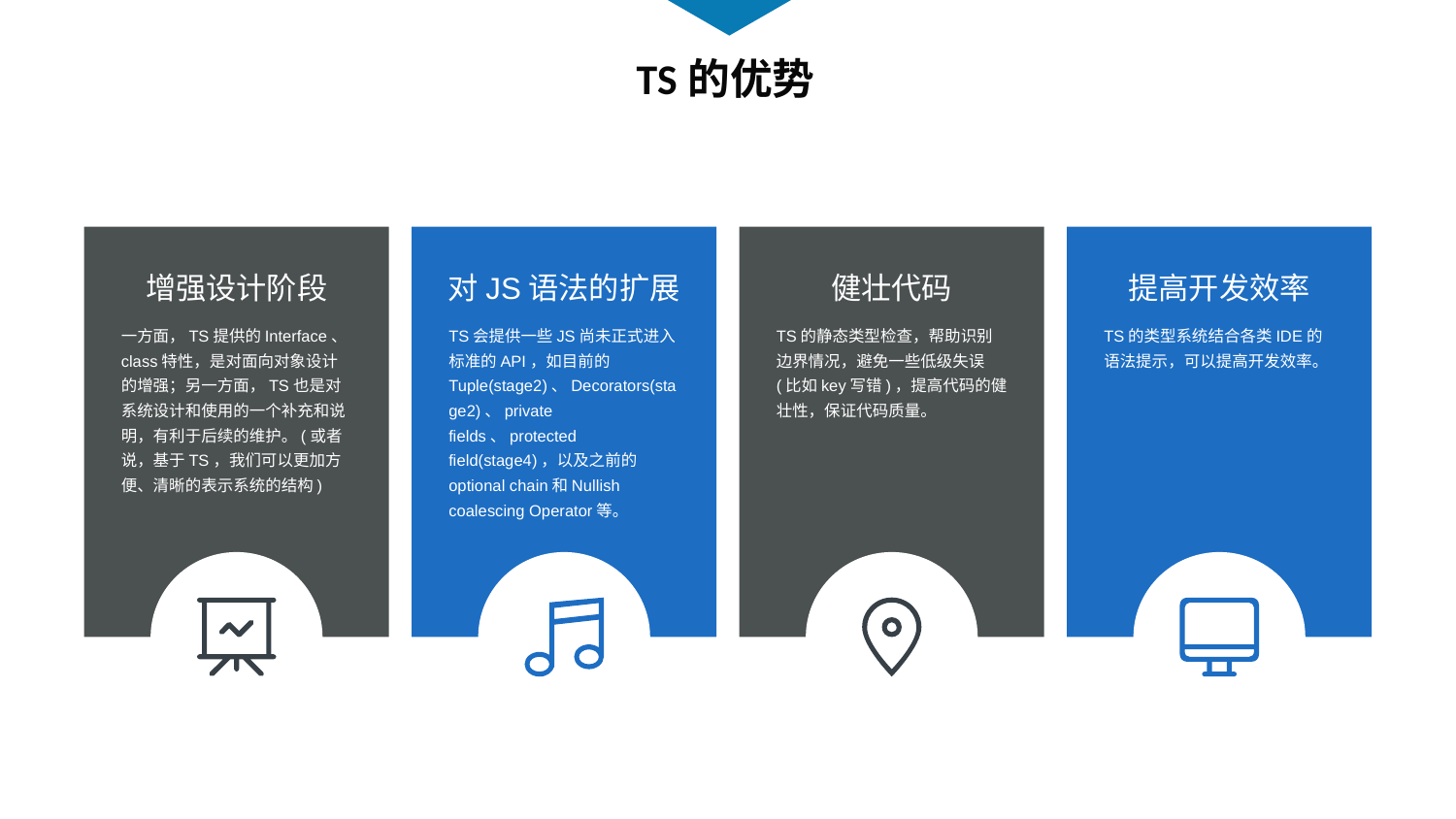

TS的优势

增强设计阶段
一方面，TS提供的Interface、class特性，是对面向对象设计的增强；另一方面，TS也是对系统设计和使用的一个补充和说明，有利于后续的维护。(或者说，基于TS，我们可以更加方便、清晰的表示系统的结构)

对JS语法的扩展
TS会提供一些JS尚未正式进入标准的API，如目前的Tuple(stage2)、Decorators(stage2)、private fields、protected field(stage4)，以及之前的optional chain和Nullish coalescing Operator等。

健壮代码
TS的静态类型检查，帮助识别边界情况，避免一些低级失误(比如key写错)，提高代码的健壮性，保证代码质量。

提高开发效率
TS的类型系统结合各类IDE的语法提示，可以提高开发效率。